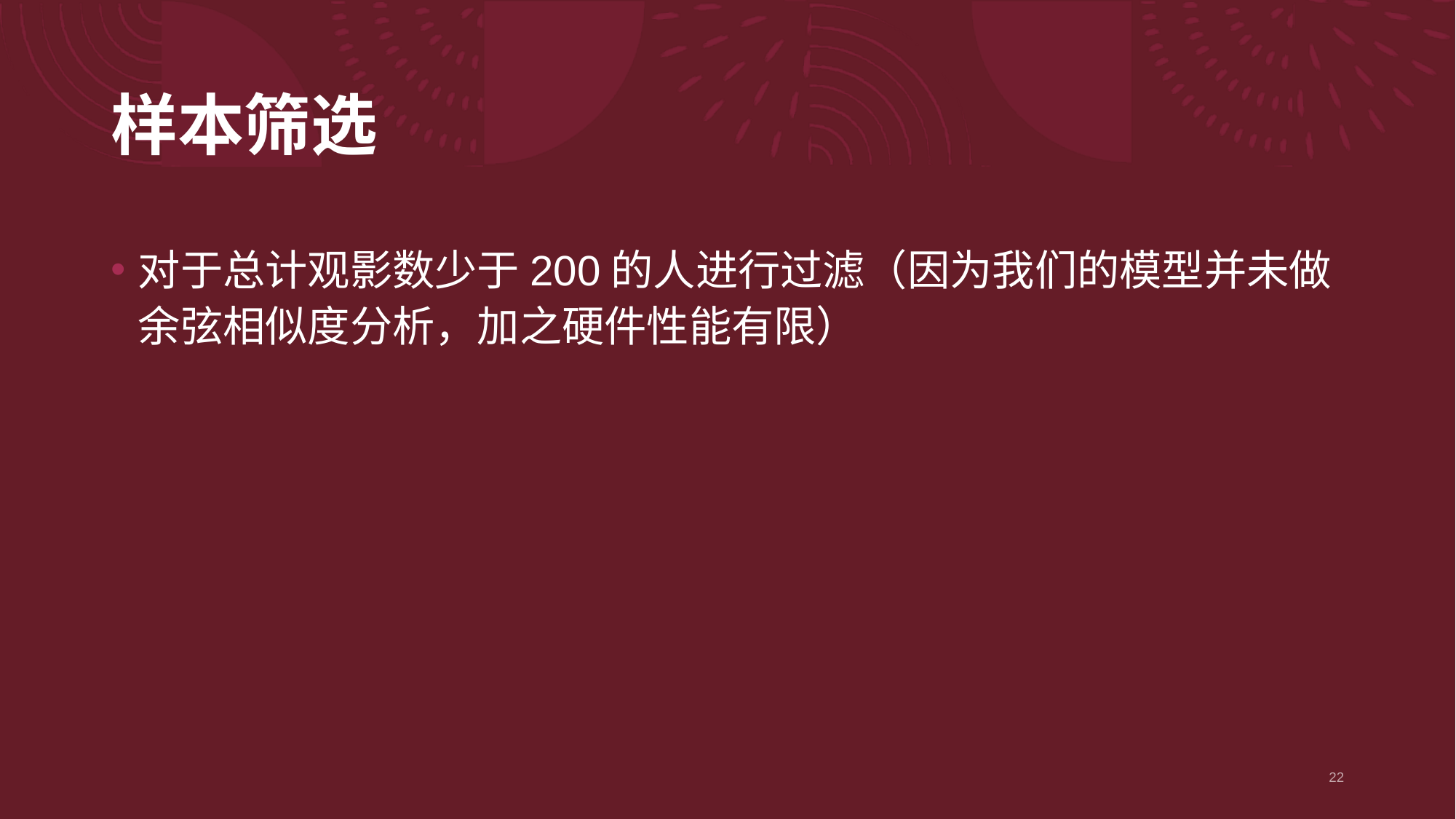

# 样本筛选
对于总计观影数少于200的人进行过滤（因为我们的模型并未做余弦相似度分析，加之硬件性能有限）

22